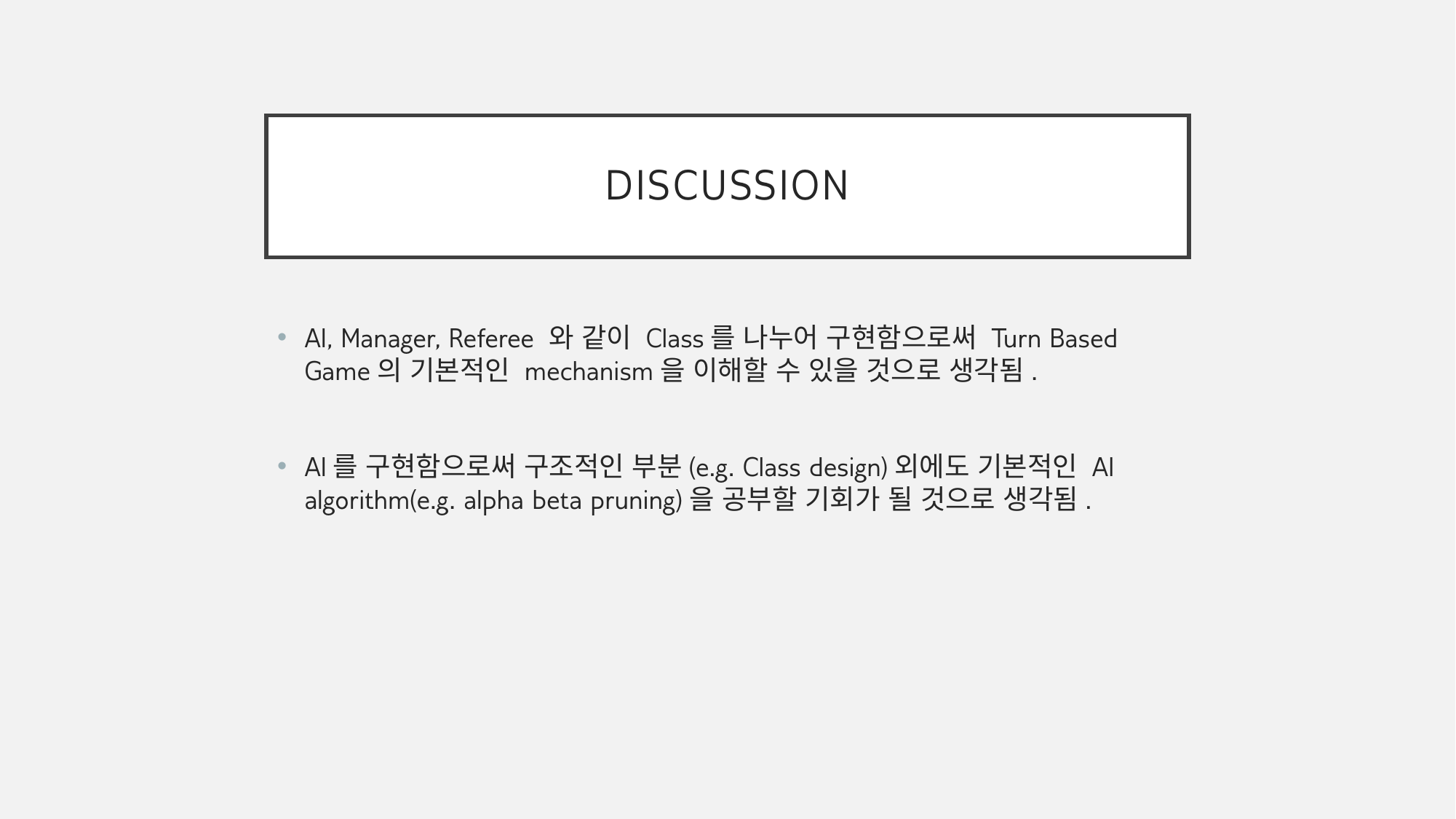

# Discussion
AI, Manager, Referee 와 같이 Class를 나누어 구현함으로써 Turn Based Game의 기본적인 mechanism을 이해할 수 있을 것으로 생각됨.

AI를 구현함으로써 구조적인 부분(e.g. Class design)외에도 기본적인 AI algorithm(e.g. alpha beta pruning)을 공부할 기회가 될 것으로 생각됨.